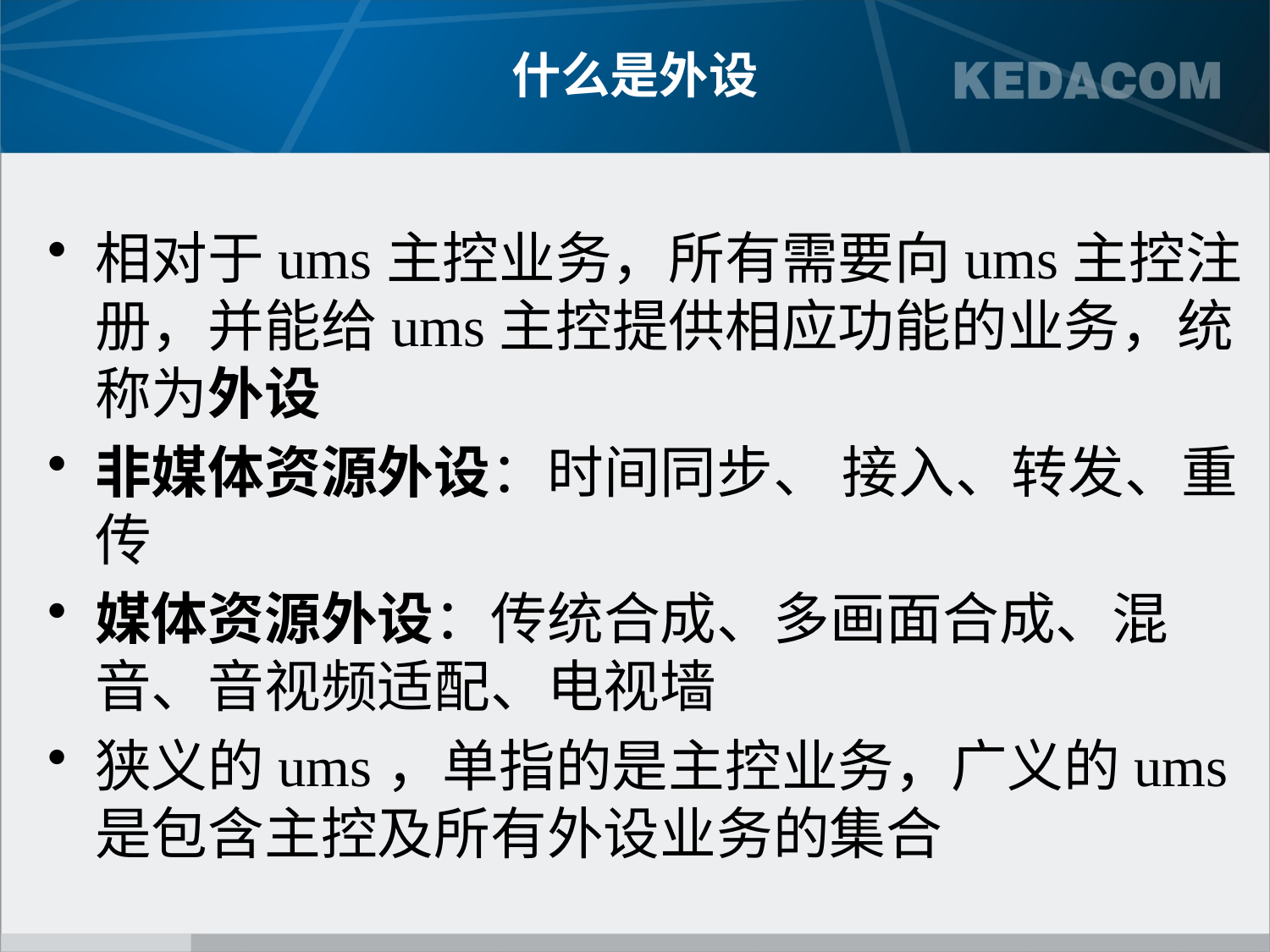

# 什么是外设
相对于ums主控业务，所有需要向ums主控注册，并能给ums主控提供相应功能的业务，统称为外设
非媒体资源外设：时间同步、 接入、转发、重传
媒体资源外设：传统合成、多画面合成、混音、音视频适配、电视墙
狭义的ums，单指的是主控业务，广义的ums是包含主控及所有外设业务的集合